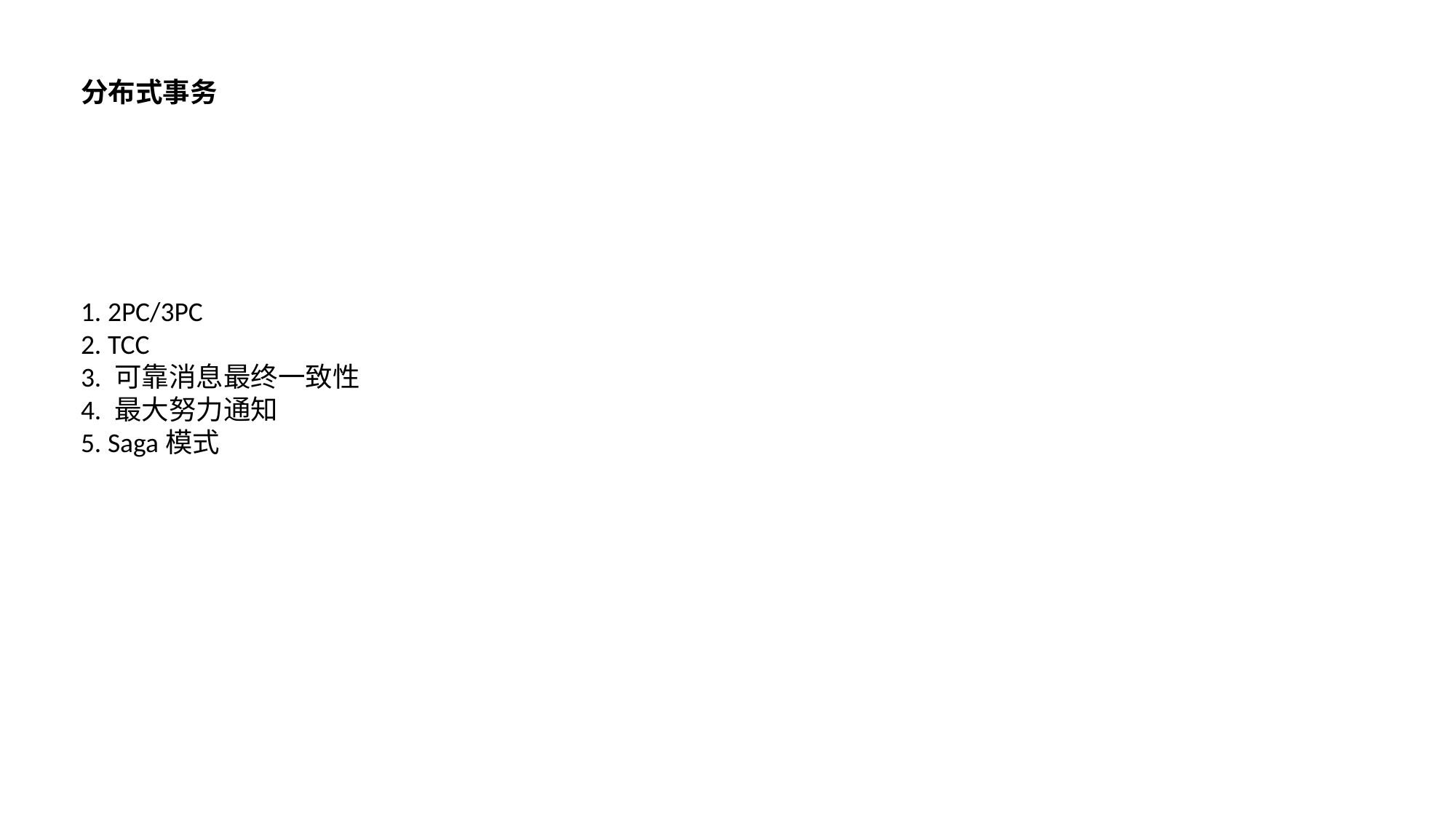

分布式事务
1. 2PC/3PC
2. TCC
3. 可靠消息最终一致性
4. 最大努力通知
5. Saga模式